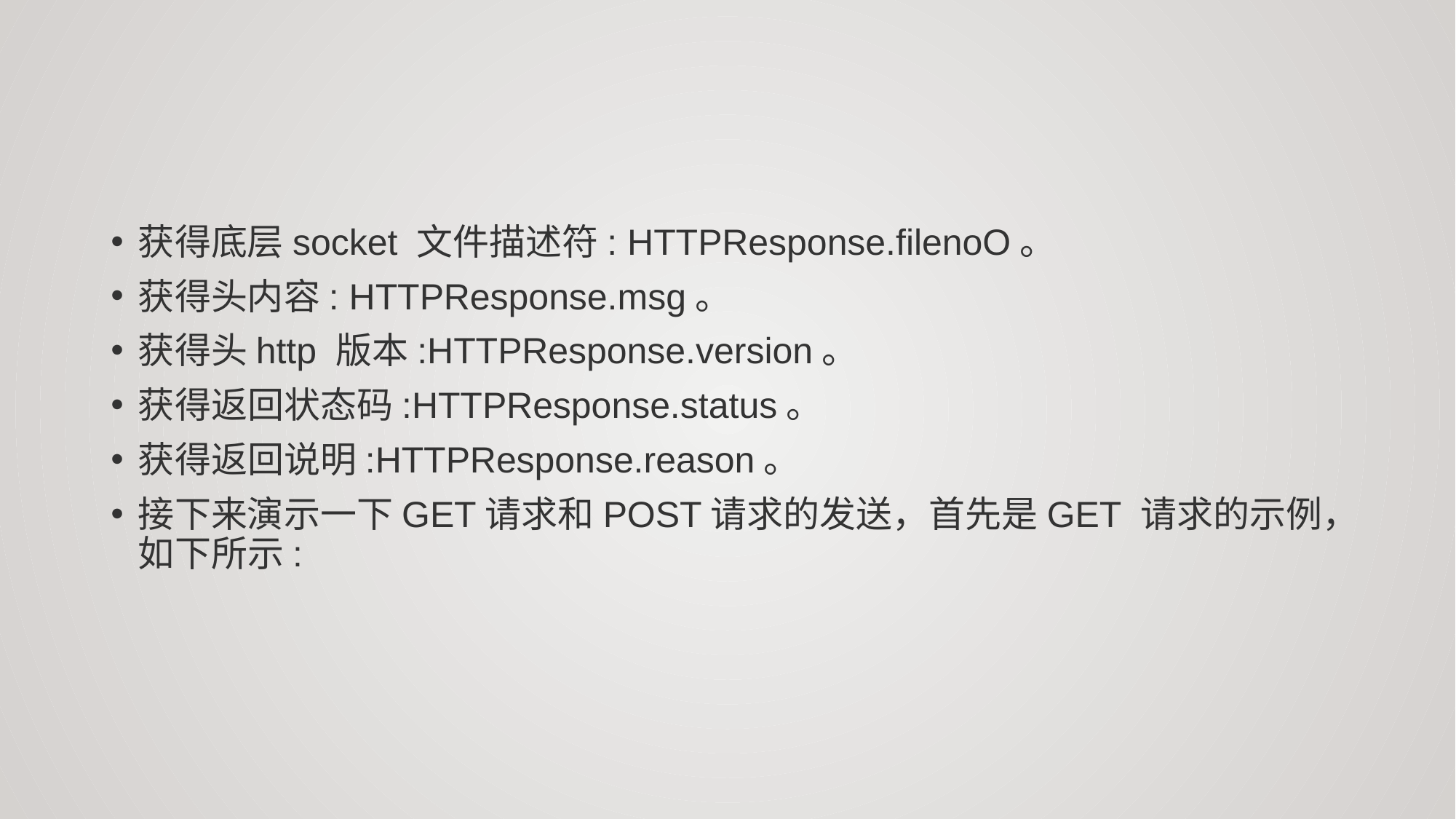

获得底层socket 文件描述符: HTTPResponse.filenoO。
获得头内容: HTTPResponse.msg。
获得头http 版本:HTTPResponse.version。
获得返回状态码:HTTPResponse.status。
获得返回说明:HTTPResponse.reason。
接下来演示一下GET请求和POST请求的发送，首先是GET 请求的示例，如下所示: